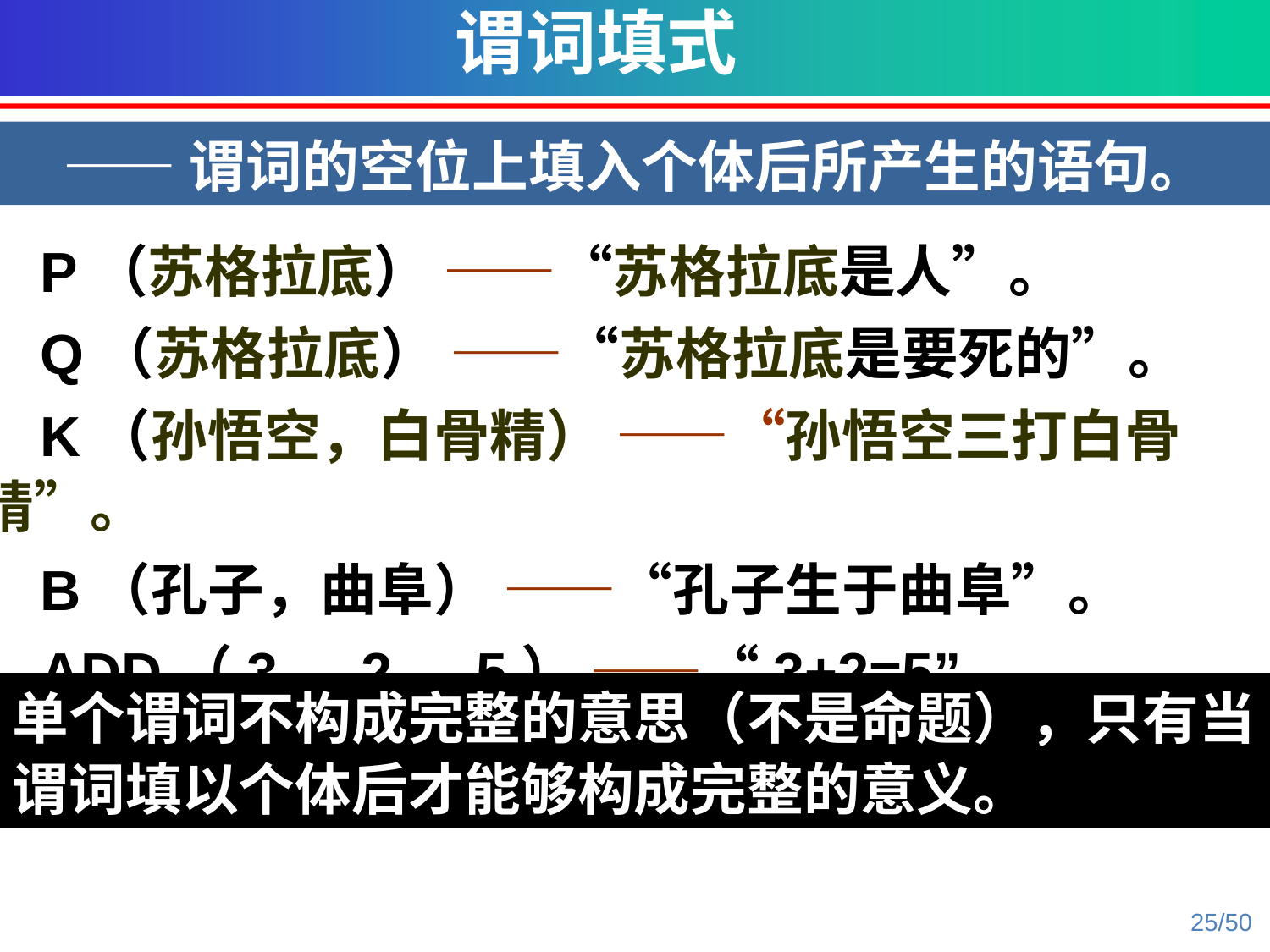

谓词填式
——谓词的空位上填入个体后所产生的语句。
    P（苏格拉底） ——“苏格拉底是人”。
    Q（苏格拉底） ——“苏格拉底是要死的”。
    K（孙悟空，白骨精） ——“孙悟空三打白骨精”。
    B（孔子，曲阜） ——“孔子生于曲阜”。
    ADD（3，2，5） ——“3+2=5”。
单个谓词不构成完整的意思（不是命题），只有当谓词填以个体后才能够构成完整的意义。
25/50